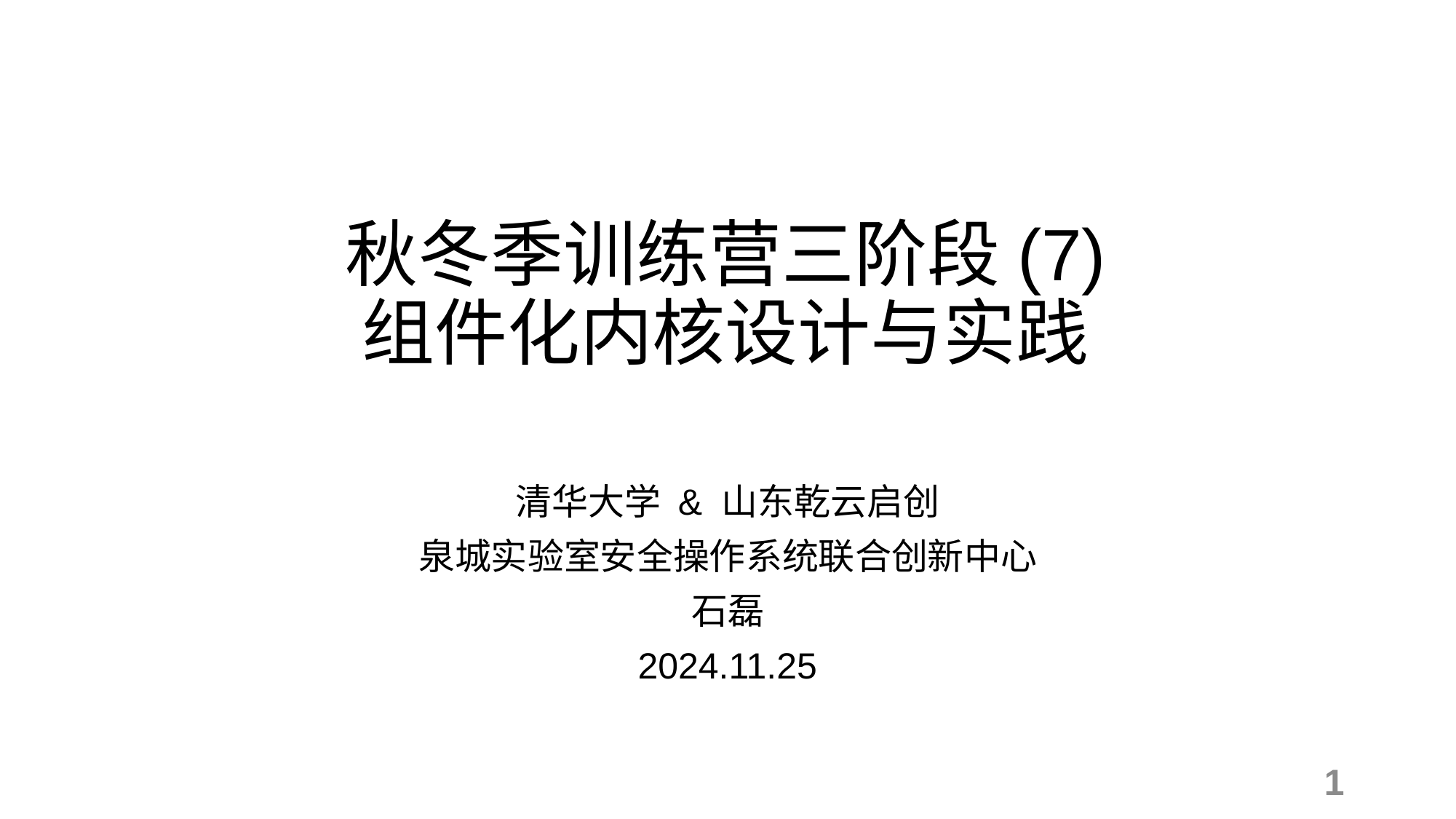

# 秋冬季训练营三阶段(7) 组件化内核设计与实践
清华大学 & 山东乾云启创
泉城实验室安全操作系统联合创新中心
石磊
2024.11.25
1